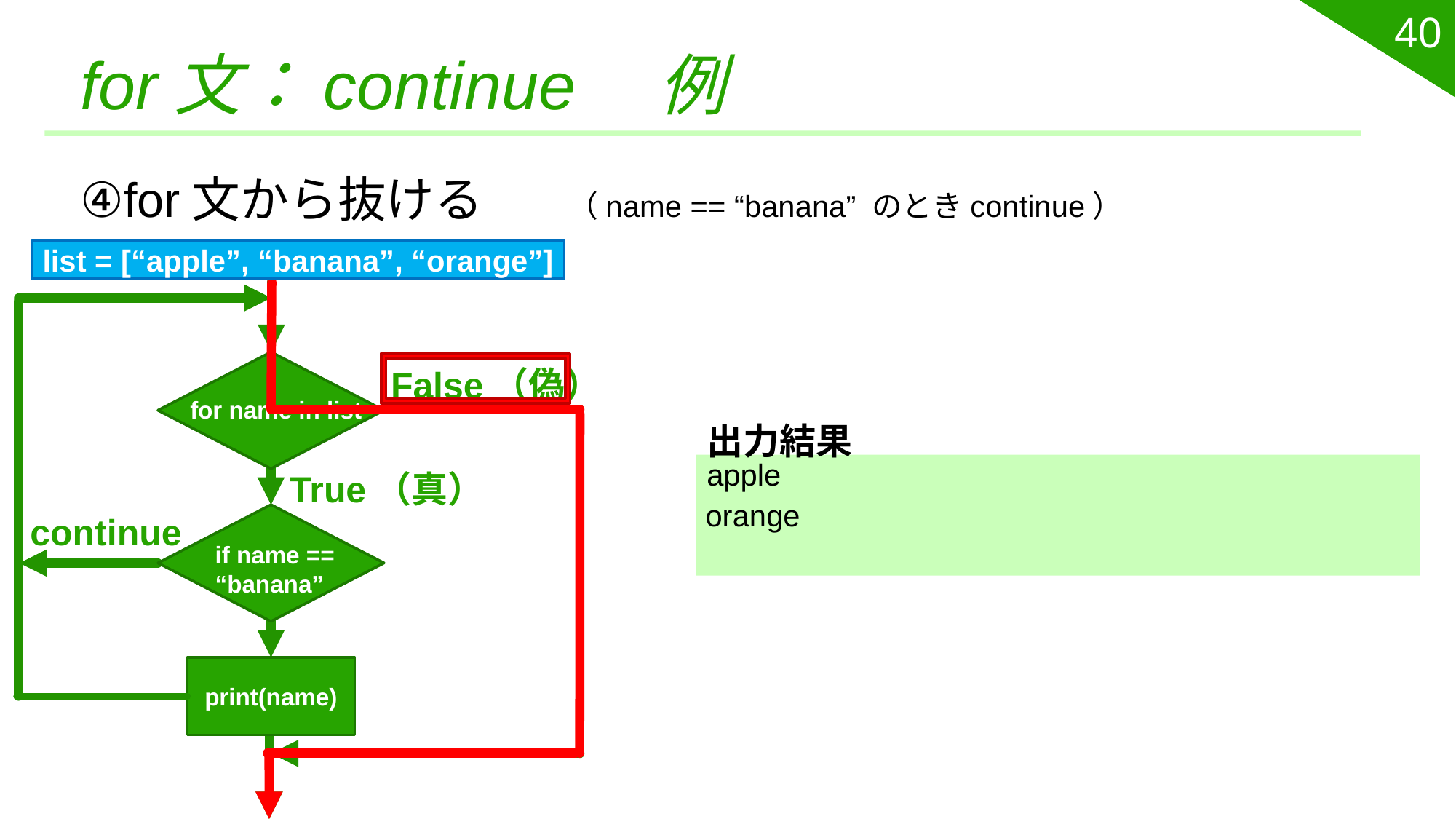

40
# for文：continue　例
④for文から抜ける　　（name == “banana” のときcontinue）
list = [“apple”, “banana”, “orange”]

False（偽）
for name in list
出力結果
apple

True（真）
orange
continue

if name == “banana”
print(name)